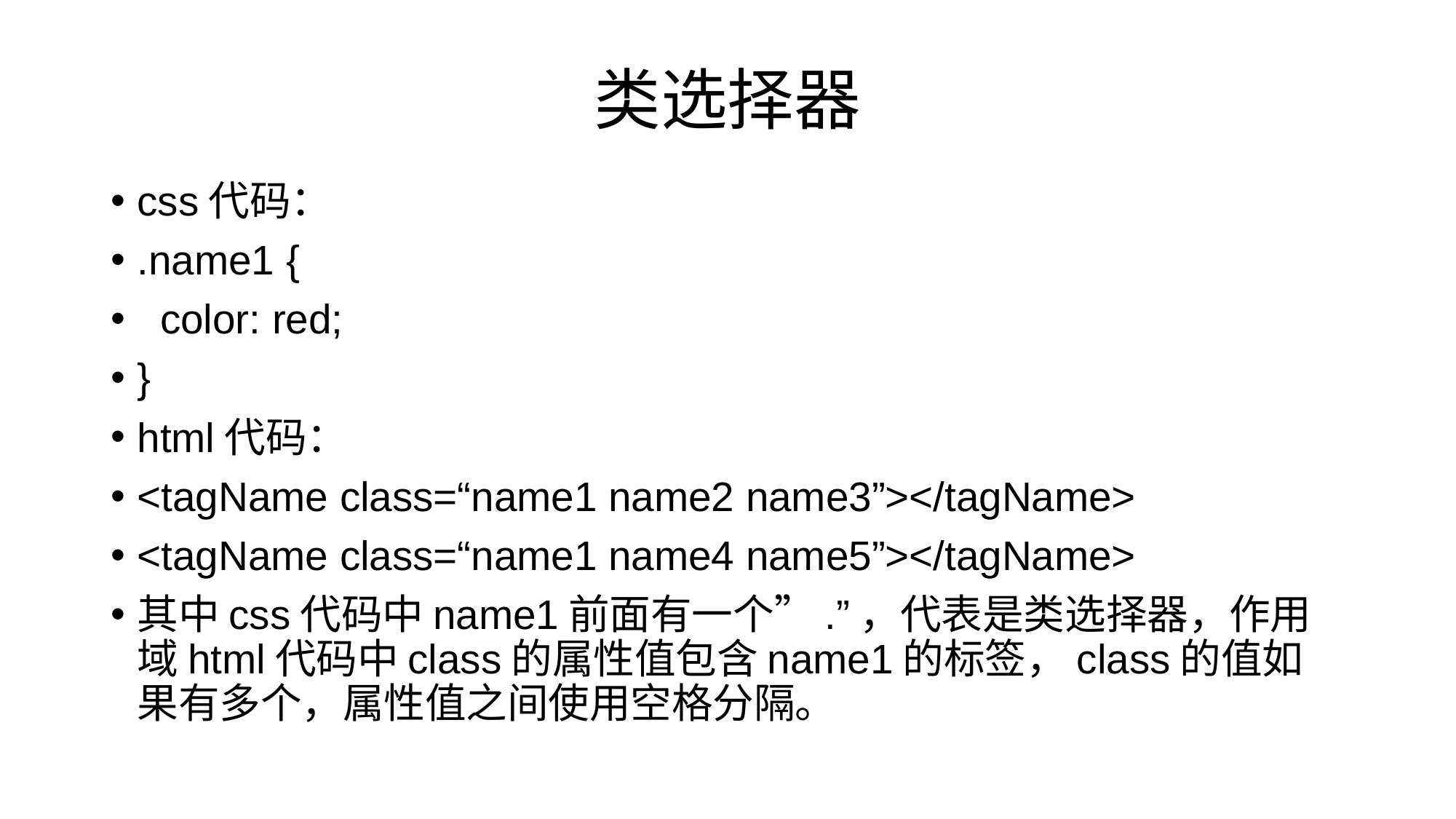

# 类选择器
css代码：
.name1 {
  color: red;
}
html代码：
<tagName class=“name1 name2 name3”></tagName>
<tagName class=“name1 name4 name5”></tagName>
其中css代码中name1前面有一个”.”，代表是类选择器，作用域html代码中class的属性值包含name1的标签，class的值如果有多个，属性值之间使用空格分隔。